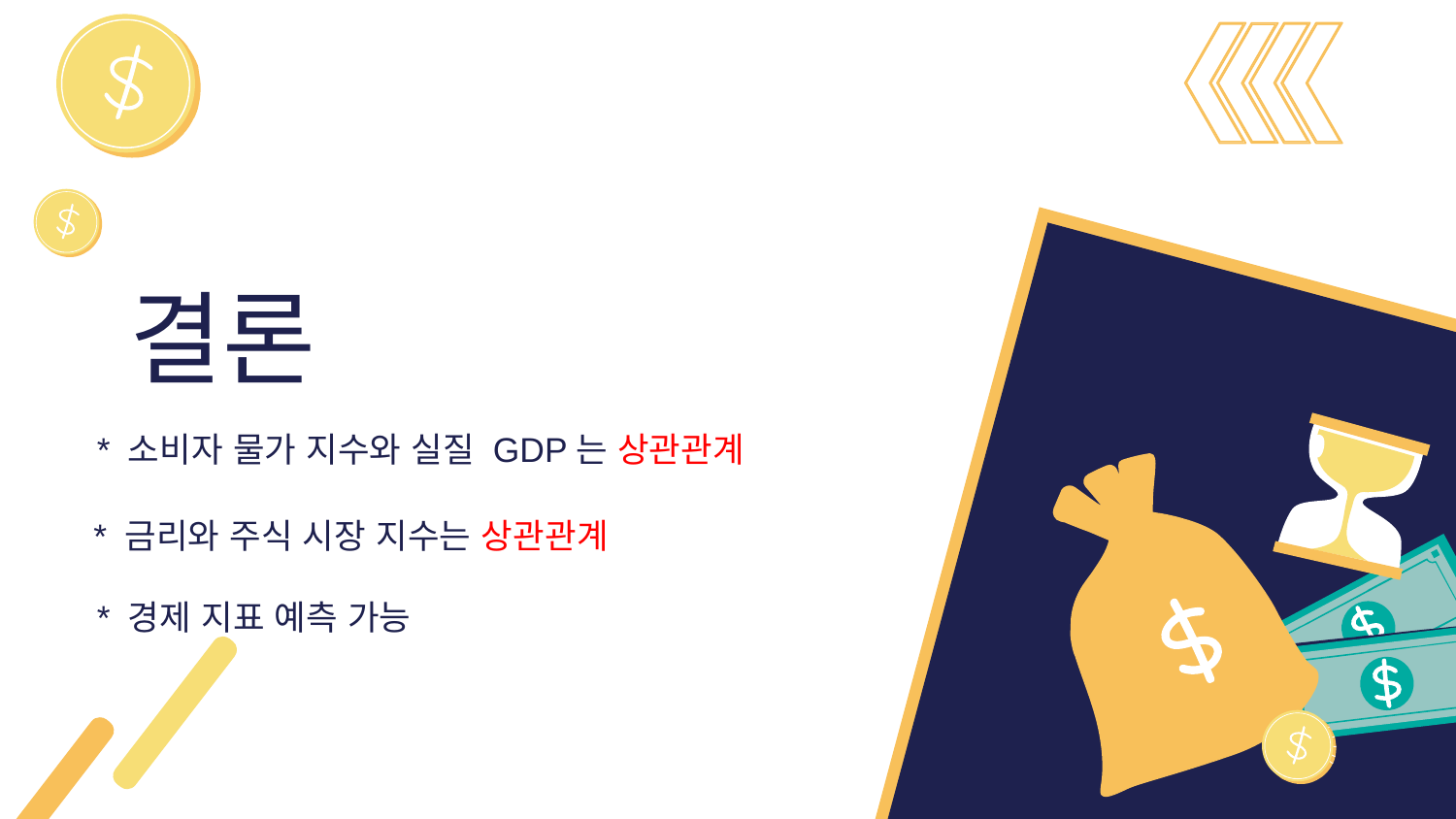

# 결론

* 소비자 물가 지수와 실질 GDP는 상관관계
* 금리와 주식 시장 지수는 상관관계

* 경제 지표 예측 가능